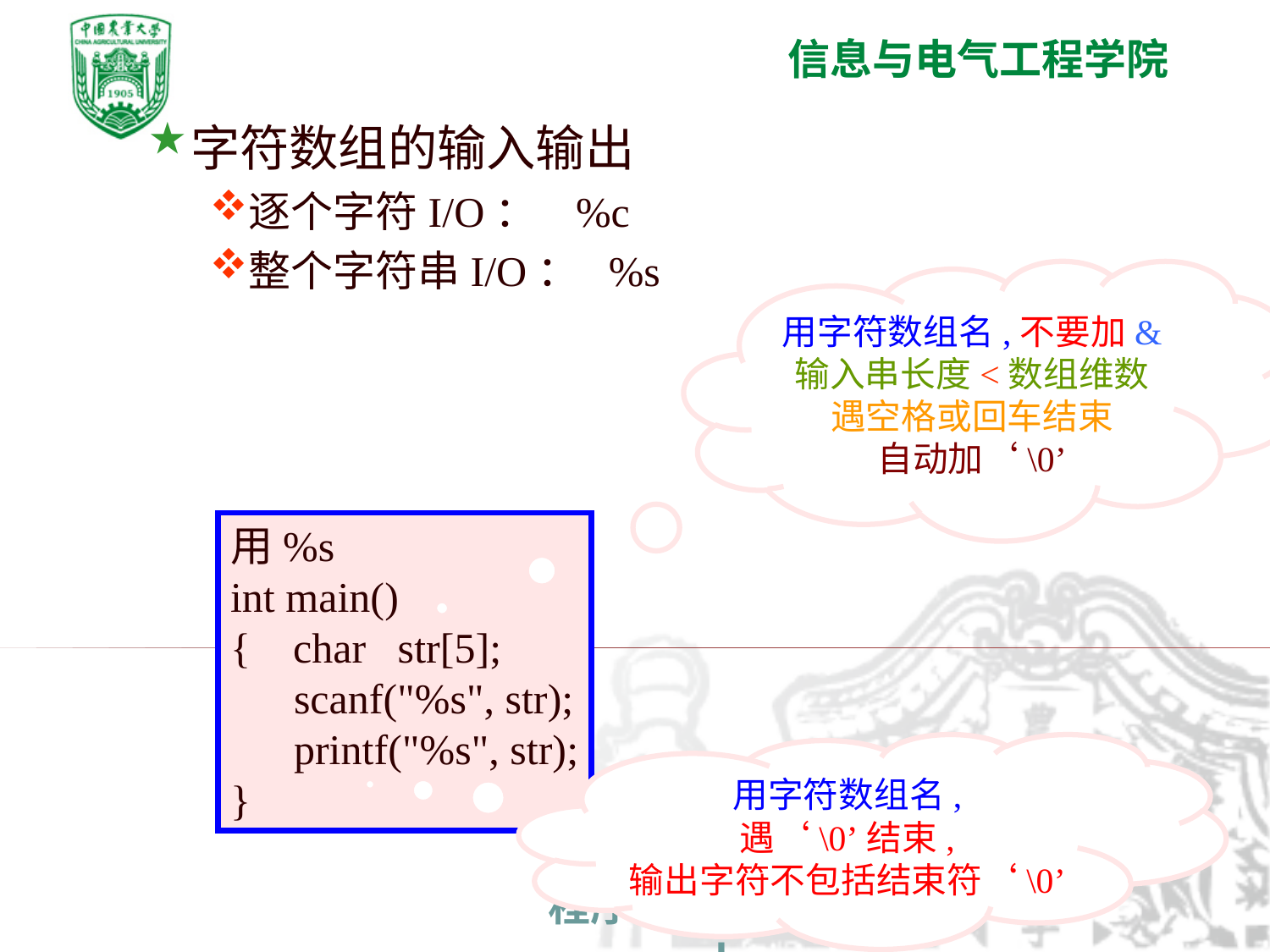

字符数组的输入输出
逐个字符I/O：   %c
整个字符串I/O：  %s
用字符数组名,不要加&
输入串长度<数组维数
遇空格或回车结束
自动加‘\0’
用%s
int main()
{    char   str[5];
      scanf("%s", str);
      printf("%s", str);
}
用字符数组名,
遇‘\0’结束,
输出字符不包括结束符‘\0’